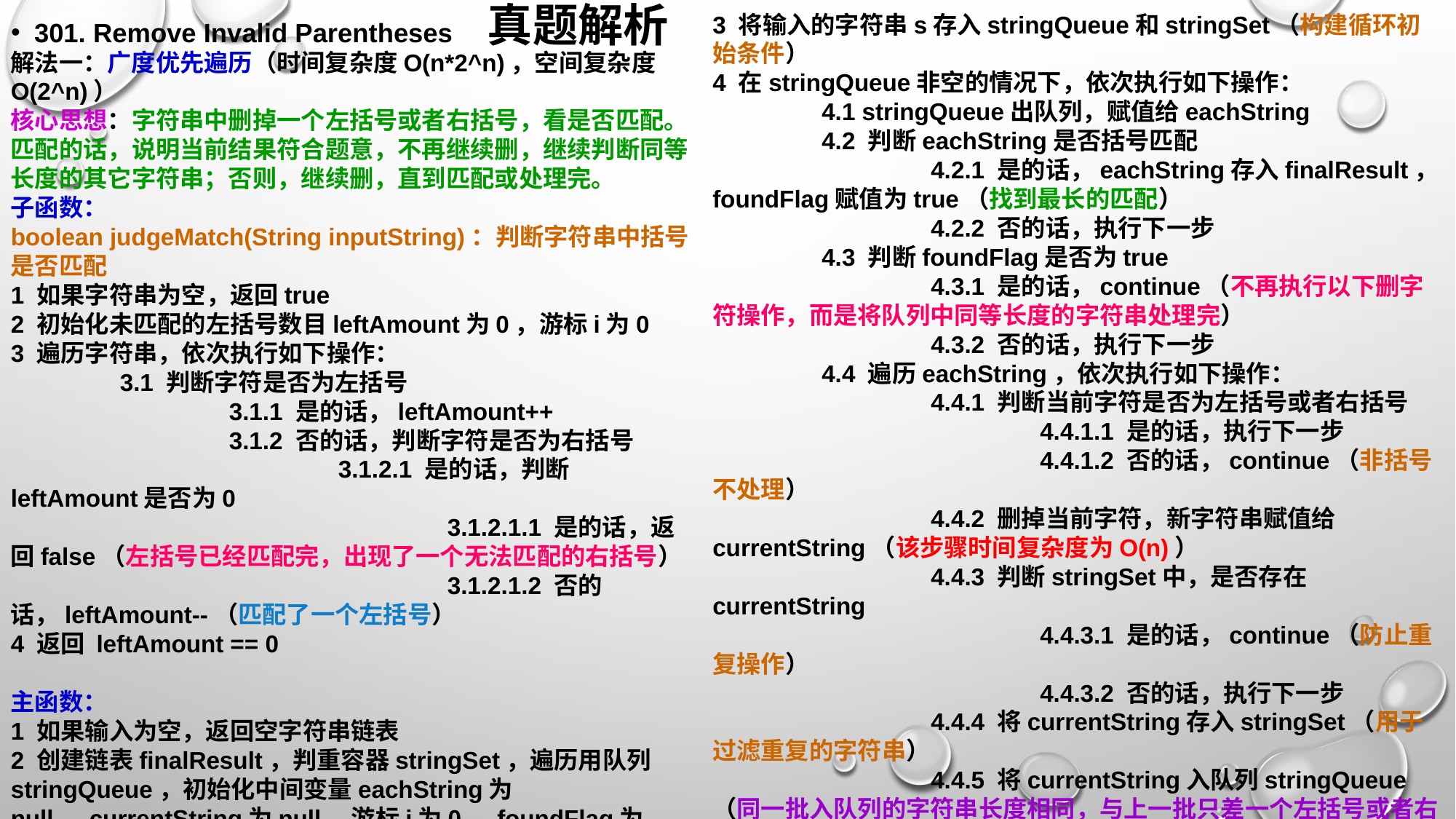

# 真题解析
301. Remove Invalid Parentheses
3 将输入的字符串s存入stringQueue和stringSet（构建循环初始条件）
4 在stringQueue非空的情况下，依次执行如下操作：
	4.1 stringQueue出队列，赋值给eachString
	4.2 判断eachString是否括号匹配
		4.2.1 是的话，eachString存入finalResult，foundFlag赋值为true（找到最长的匹配）
		4.2.2 否的话，执行下一步
	4.3 判断foundFlag是否为true
		4.3.1 是的话，continue（不再执行以下删字符操作，而是将队列中同等长度的字符串处理完）
		4.3.2 否的话，执行下一步
	4.4 遍历eachString，依次执行如下操作：
		4.4.1 判断当前字符是否为左括号或者右括号
			4.4.1.1 是的话，执行下一步
			4.4.1.2 否的话，continue（非括号不处理）
		4.4.2 删掉当前字符，新字符串赋值给currentString（该步骤时间复杂度为O(n)）
		4.4.3 判断stringSet中，是否存在currentString
			4.4.3.1 是的话，continue（防止重复操作）
			4.4.3.2 否的话，执行下一步
		4.4.4 将currentString存入stringSet（用于过滤重复的字符串）
		4.4.5 将currentString入队列stringQueue（同一批入队列的字符串长度相同，与上一批只差一个左括号或者右括号，所以，如果上一批括号匹配，那么这一批肯定不匹配。从而，保证第一次出现匹配后，就将所有字符串出队列。出队列的每个字符串，如果再次匹配，则与第一次匹配的长度一定相同）
5 返回finalResult
解法一：广度优先遍历（时间复杂度O(n*2^n)，空间复杂度O(2^n)）
核心思想：字符串中删掉一个左括号或者右括号，看是否匹配。匹配的话，说明当前结果符合题意，不再继续删，继续判断同等长度的其它字符串；否则，继续删，直到匹配或处理完。
子函数：
boolean judgeMatch(String inputString)：判断字符串中括号是否匹配
1 如果字符串为空，返回true
2 初始化未匹配的左括号数目leftAmount为0，游标i为0
3 遍历字符串，依次执行如下操作：
	3.1 判断字符是否为左括号
		3.1.1 是的话，leftAmount++
		3.1.2 否的话，判断字符是否为右括号
			3.1.2.1 是的话，判断leftAmount是否为0
				3.1.2.1.1 是的话，返回false（左括号已经匹配完，出现了一个无法匹配的右括号）
				3.1.2.1.2 否的话，leftAmount--（匹配了一个左括号）
4 返回 leftAmount == 0

主函数：
1 如果输入为空，返回空字符串链表
2 创建链表finalResult，判重容器stringSet，遍历用队列stringQueue，初始化中间变量eachString为null，currentString为null，游标i为0，foundFlag为false